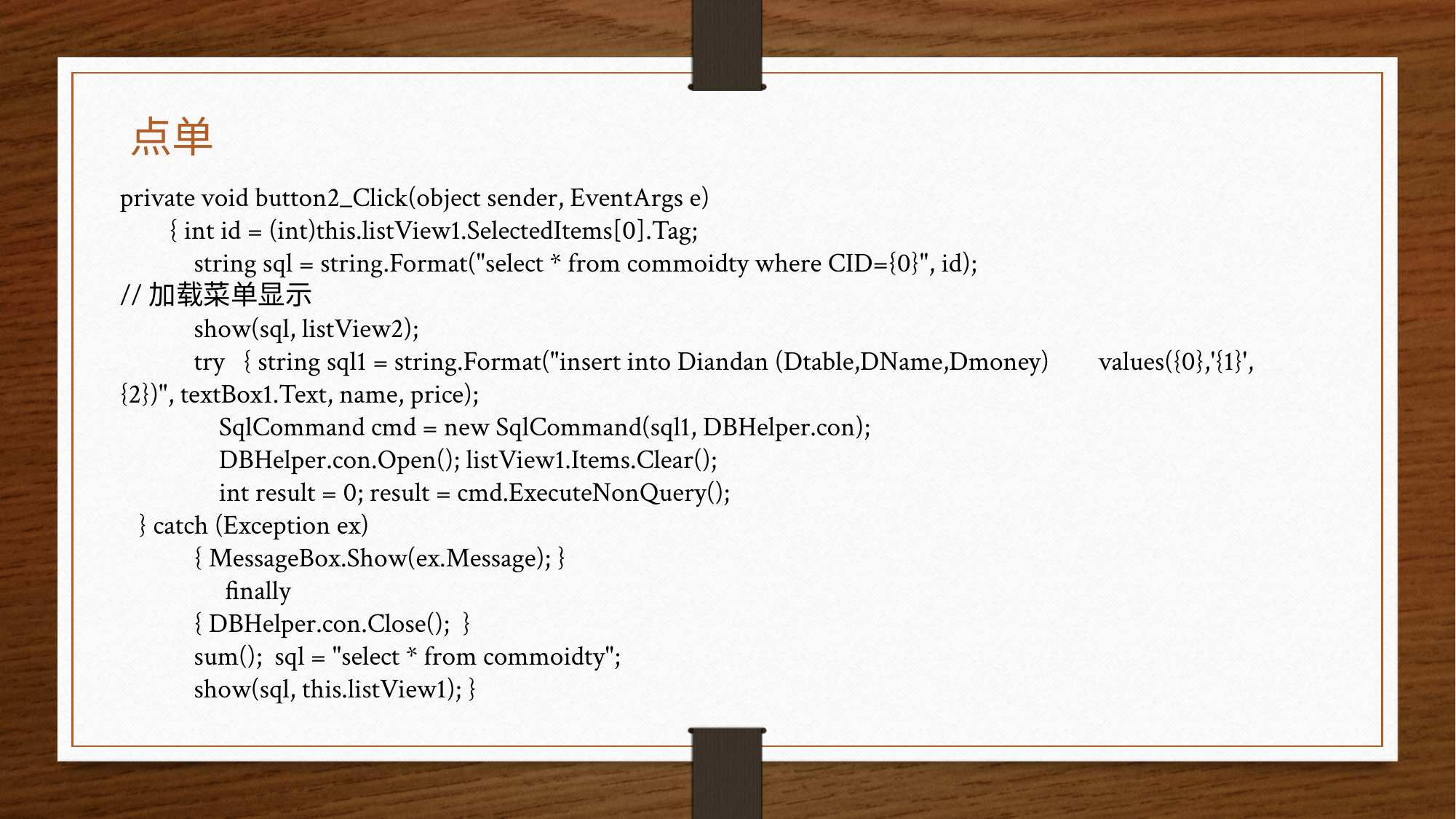

点单
private void button2_Click(object sender, EventArgs e)
        { int id = (int)this.listView1.SelectedItems[0].Tag;
            string sql = string.Format("select * from commoidty where CID={0}", id);
//加载菜单显示
            show(sql, listView2);
            try   { string sql1 = string.Format("insert into Diandan (Dtable,DName,Dmoney)        values({0},'{1}',{2})", textBox1.Text, name, price);
                SqlCommand cmd = new SqlCommand(sql1, DBHelper.con);
                DBHelper.con.Open(); listView1.Items.Clear();
                int result = 0; result = cmd.ExecuteNonQuery();
   } catch (Exception ex)
            { MessageBox.Show(ex.Message); }
                 finally
            { DBHelper.con.Close();  }
            sum();  sql = "select * from commoidty";
            show(sql, this.listView1); }